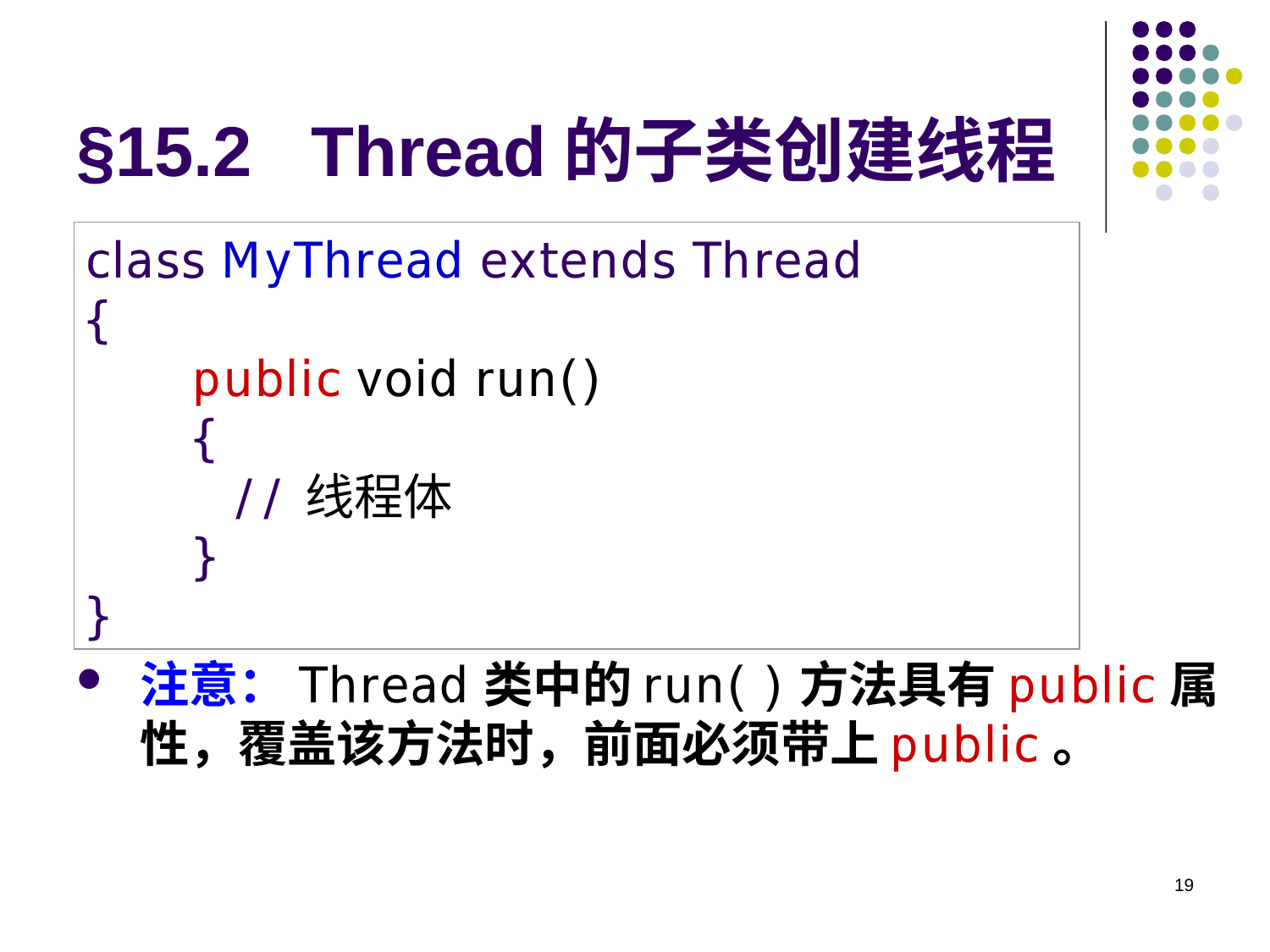

# §15.2   Thread的子类创建线程
class MyThread extends Thread
{
   public void run()
   {
      //线程体
   }
}

注意：Thread类中的run( )方法具有public属性，覆盖该方法时，前面必须带上public。
19